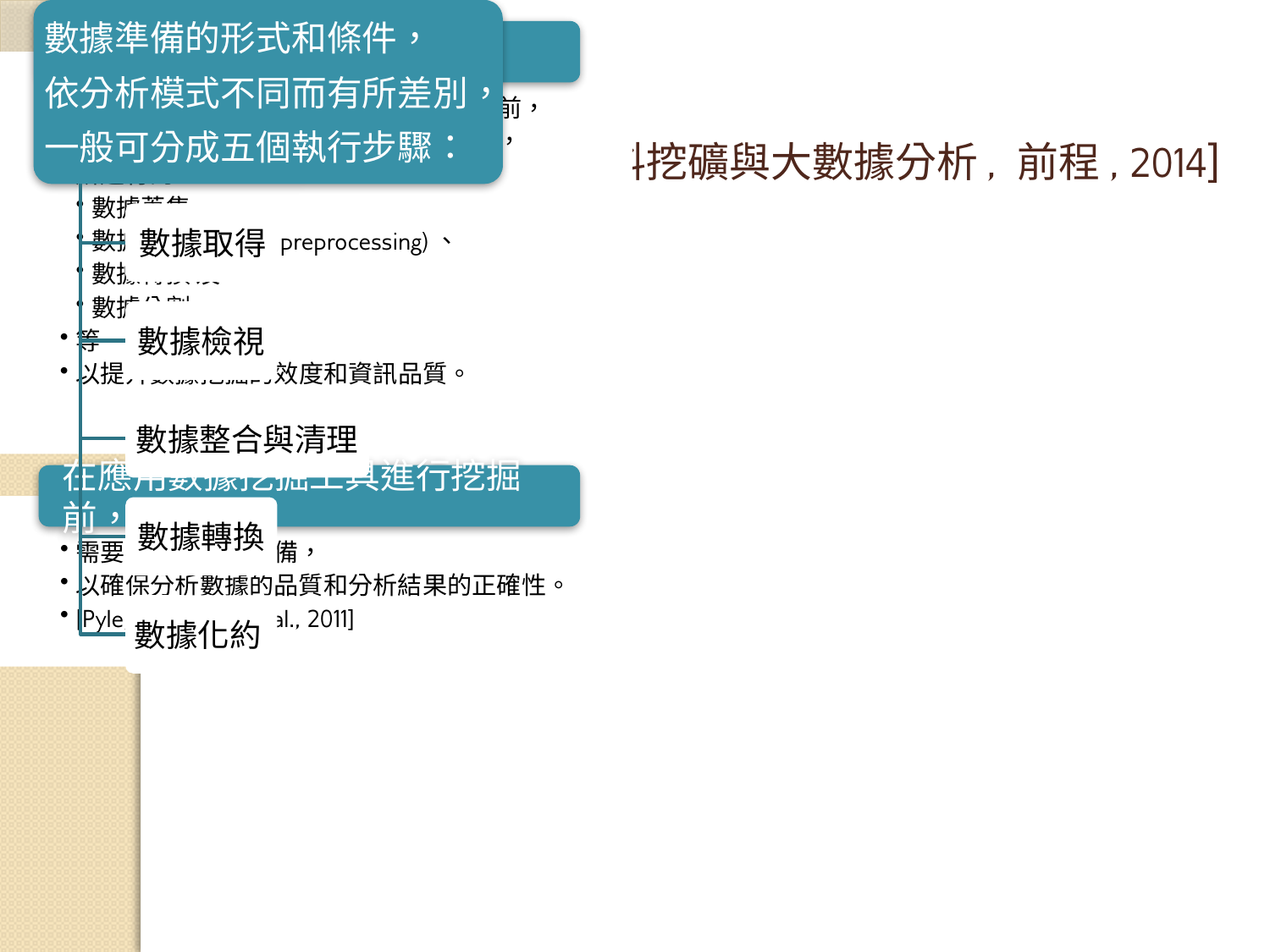

# 數據準備 [簡禎富、許嘉裕, 資料挖礦與大數據分析, 前程, 2014]
指在瞭解問題與目的之後，進行模式之前，
為確保分析數據品質和分析結果正確性，
所進行的
數據蒐集、
數據預處理(data preprocessing)、
數據轉換 及
數據分割
等一連串過程，
以提升數據挖掘的效度和資訊品質。
數據準備(data preparation)
需要先進行數據準備，
以確保分析數據的品質和分析結果的正確性。
[Pyle, 1999; Han et al., 2011]
在應用數據挖掘工具進行挖掘前，
數據準備的形式和條件，
依分析模式不同而有所差別，
一般可分成五個執行步驟：
數據取得
數據檢視
數據整合與清理
數據轉換
數據化約